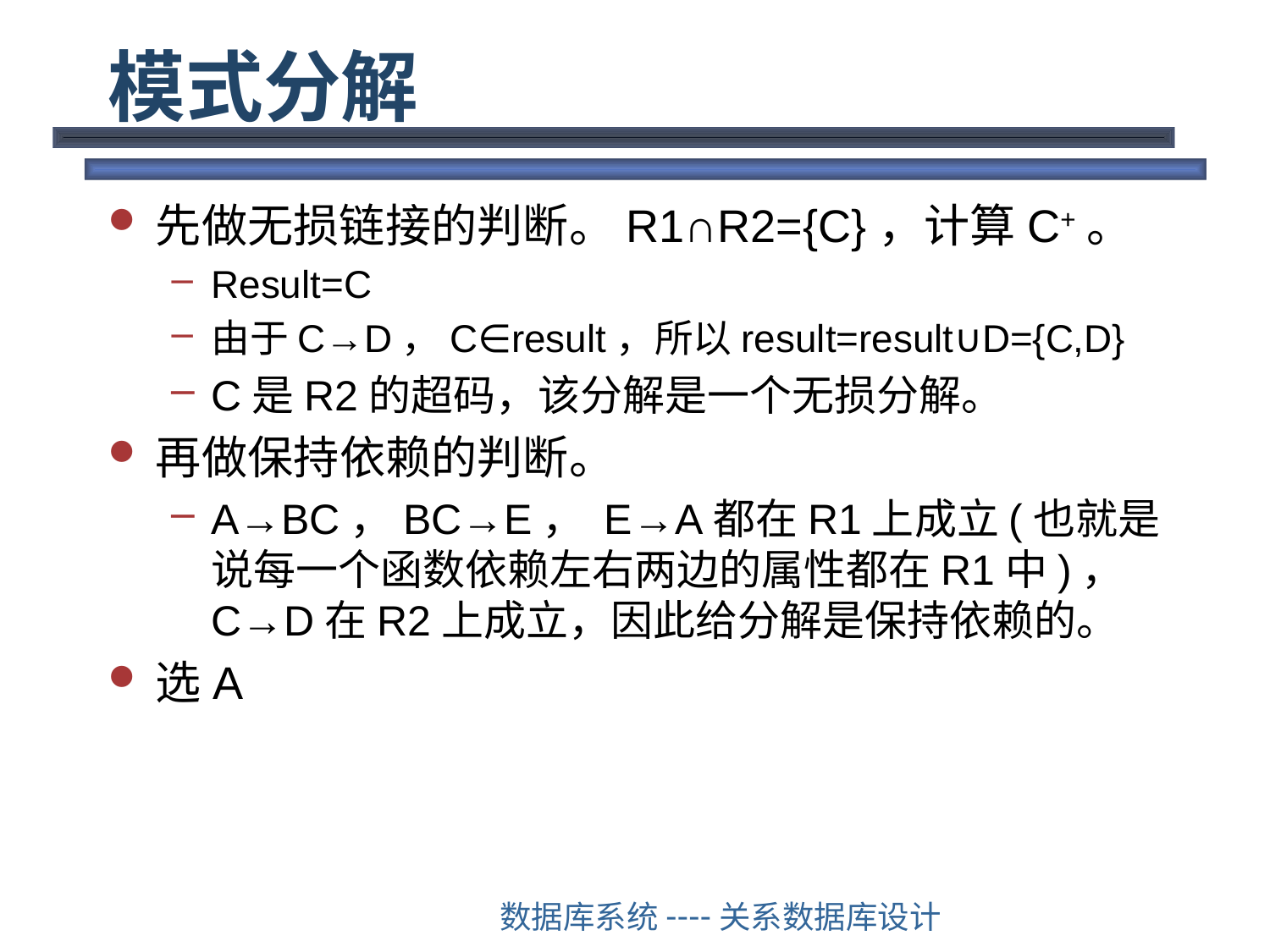

# 模式分解
先做无损链接的判断。R1∩R2={C}，计算C+。
Result=C
由于C→D，C∈result，所以result=result∪D={C,D}
C是R2的超码，该分解是一个无损分解。
再做保持依赖的判断。
A→BC，BC→E， E→A都在R1上成立(也就是说每一个函数依赖左右两边的属性都在R1中)，C→D在R2上成立，因此给分解是保持依赖的。
选A
数据库系统----关系数据库设计